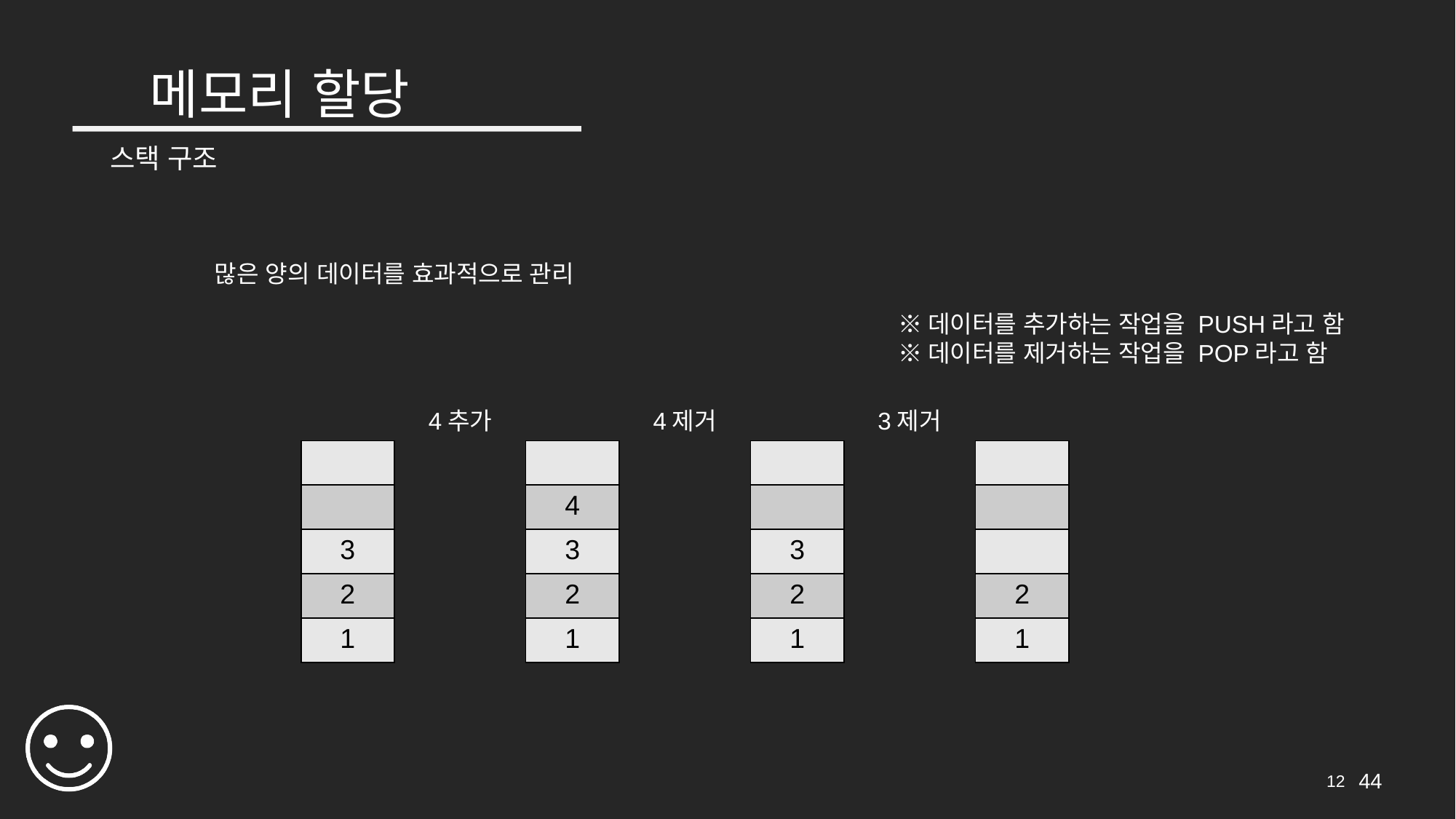

# 메모리 할당

스택 구조
많은 양의 데이터를 효과적으로 관리
※데이터를 추가하는 작업을 PUSH라고 함
※데이터를 제거하는 작업을 POP라고 함
4추가
4제거
3제거
|  |
| --- |
|  |
| 3 |
| 2 |
| 1 |
|  |
| --- |
| 4 |
| 3 |
| 2 |
| 1 |
|  |
| --- |
|  |
| 3 |
| 2 |
| 1 |
|  |
| --- |
|  |
|  |
| 2 |
| 1 |
12